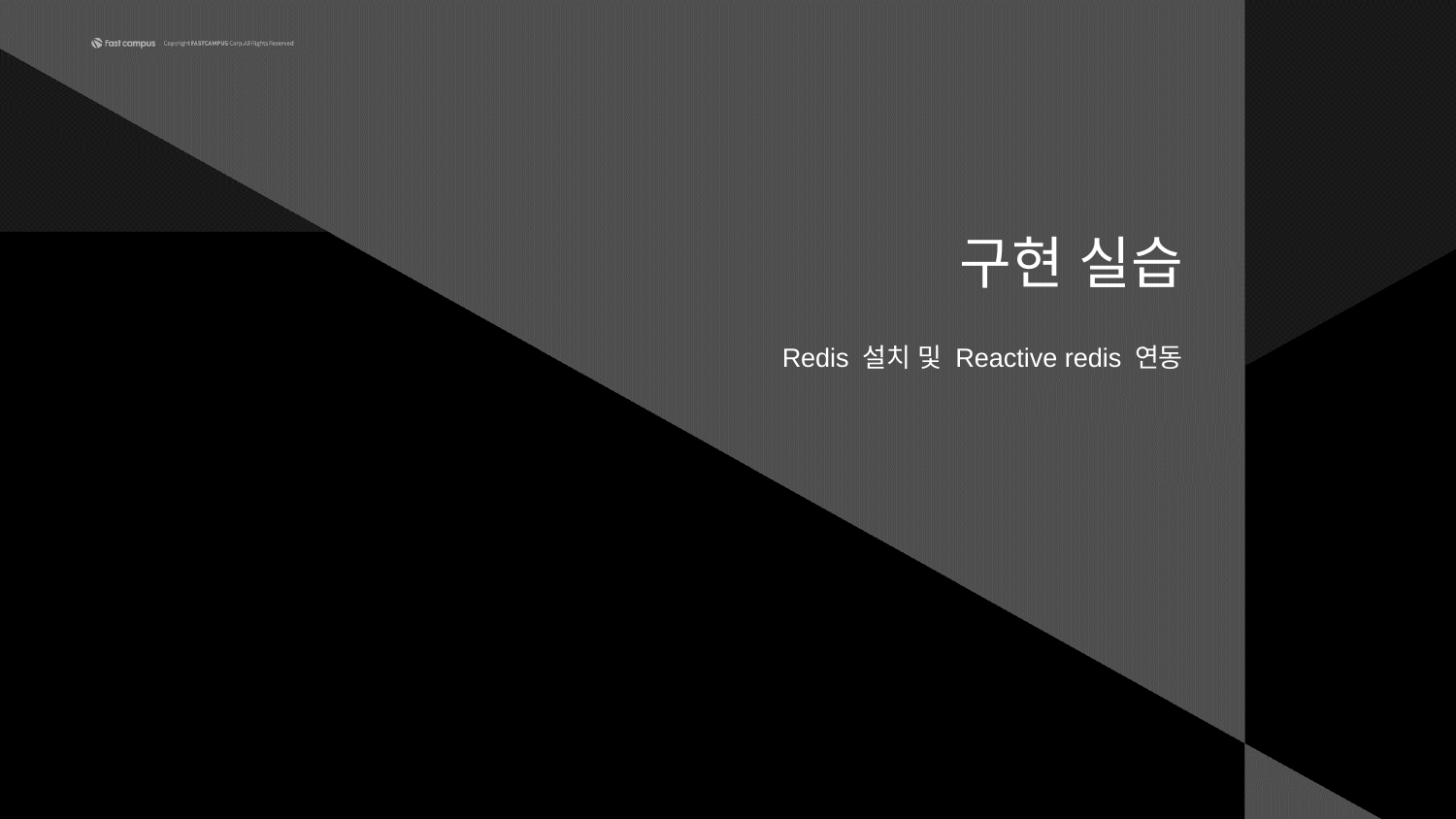

# 구현 실습
Redis 설치 및 Reactive redis 연동